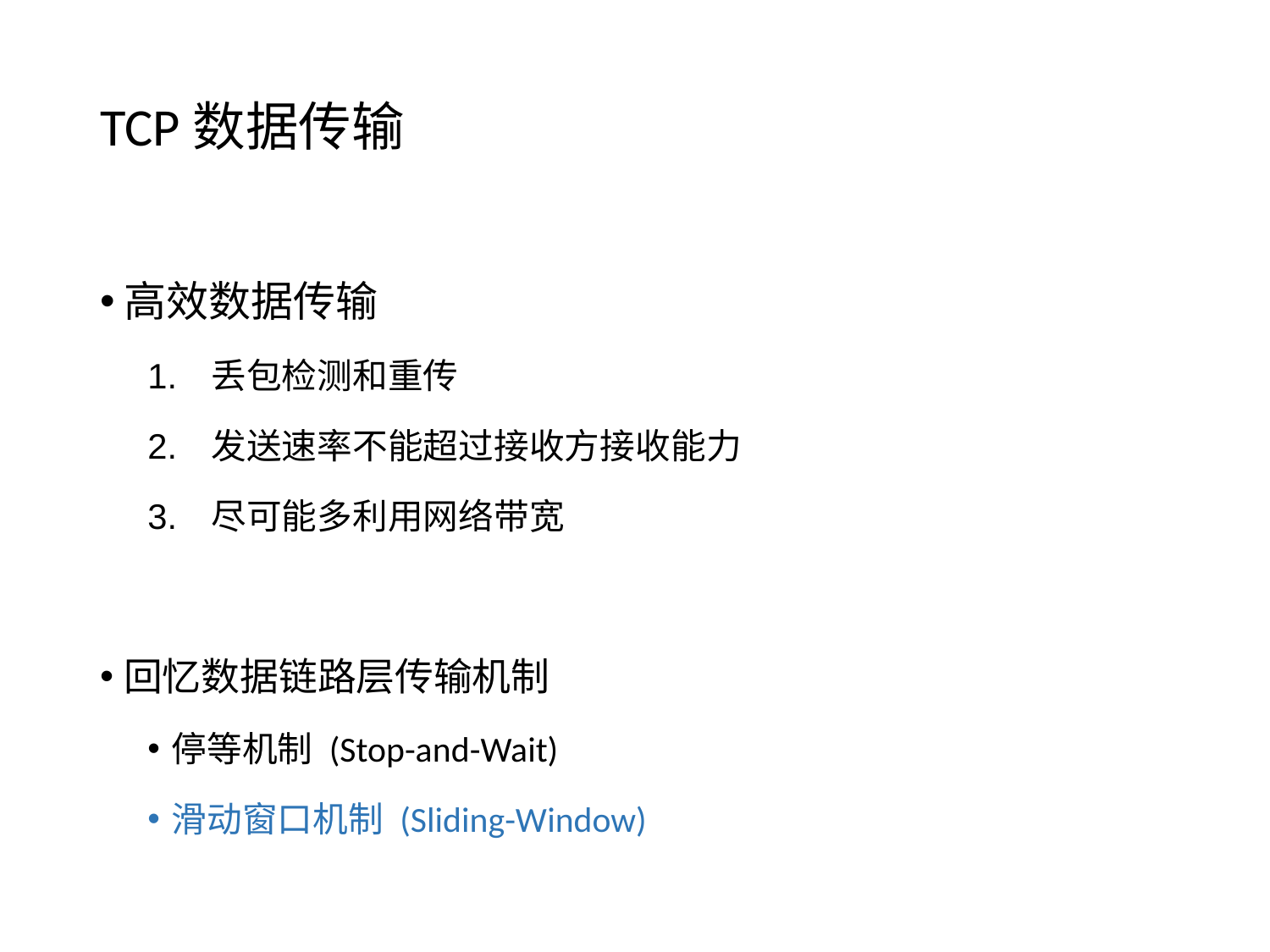

# TCP数据传输
高效数据传输
丢包检测和重传
发送速率不能超过接收方接收能力
尽可能多利用网络带宽

回忆数据链路层传输机制
停等机制 (Stop-and-Wait)
滑动窗口机制 (Sliding-Window)
15